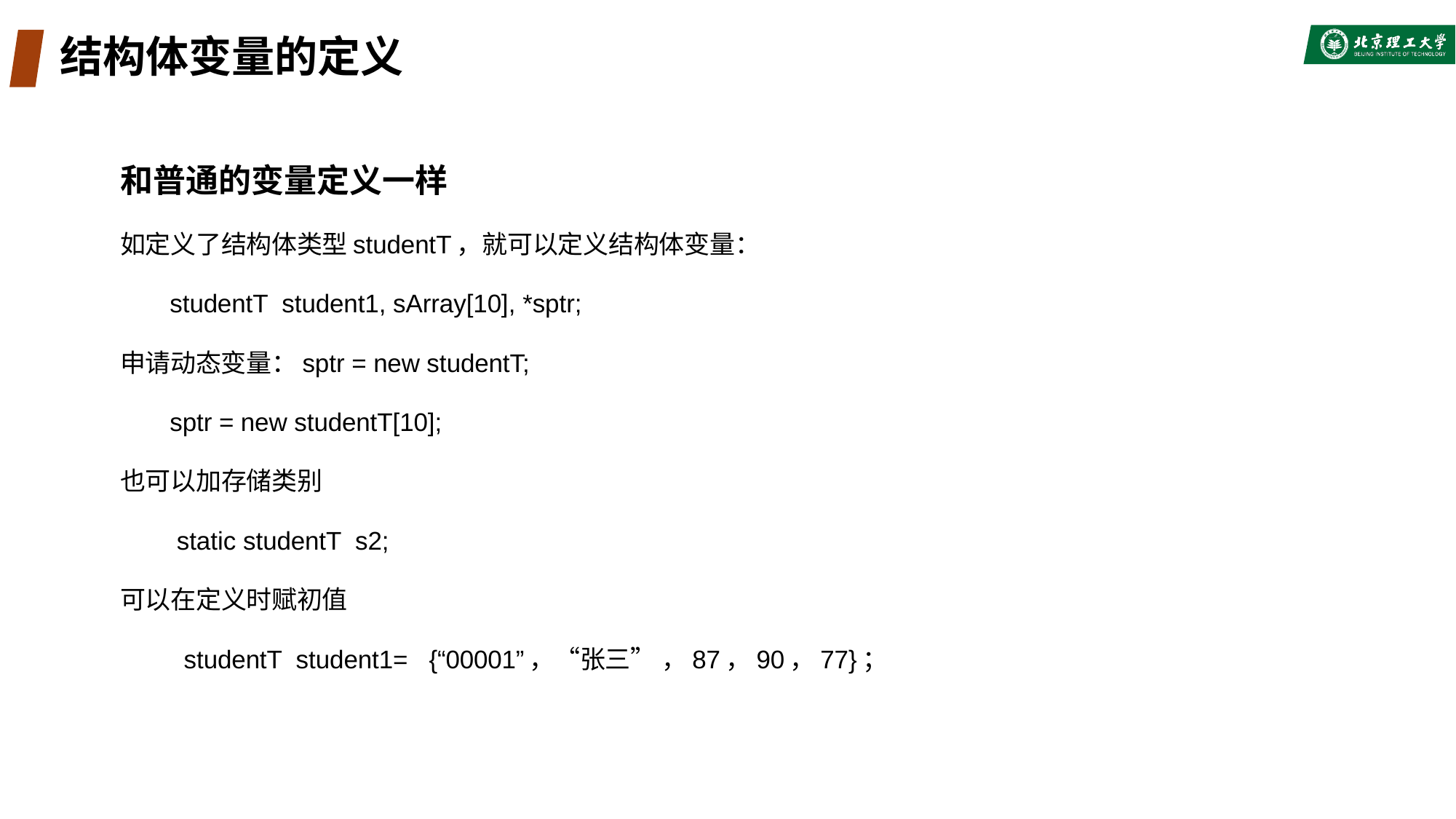

# 结构体变量的定义
和普通的变量定义一样
如定义了结构体类型studentT，就可以定义结构体变量：
       studentT  student1, sArray[10], *sptr;
申请动态变量：sptr = new studentT;
       sptr = new studentT[10];
也可以加存储类别
        static studentT  s2;
可以在定义时赋初值
         studentT  student1=   {“00001”，“张三” ，87，90，77}；